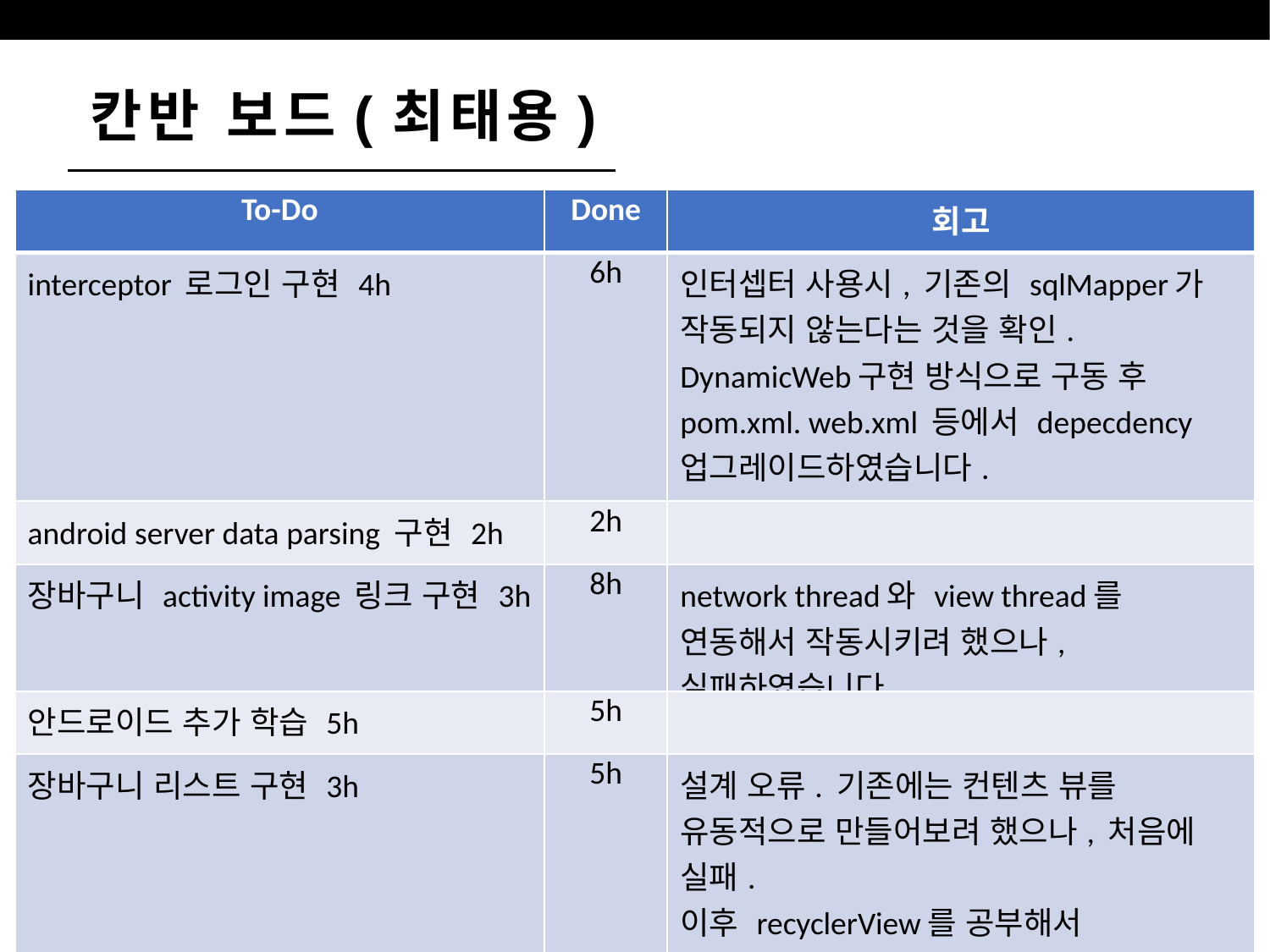

칸반 보드(최태용)
| To-Do | Done | 회고 |
| --- | --- | --- |
| interceptor 로그인 구현 4h | 6h | 인터셉터 사용시, 기존의 sqlMapper가 작동되지 않는다는 것을 확인. DynamicWeb구현 방식으로 구동 후 pom.xml. web.xml 등에서 depecdency 업그레이드하였습니다. |
| android server data parsing 구현 2h | 2h |  |
| 장바구니 activity image 링크 구현 3h | 8h | network thread와 view thread를 연동해서 작동시키려 했으나, 실패하였습니다. |
| 안드로이드 추가 학습 5h | 5h |  |
| 장바구니 리스트 구현 3h | 5h | 설계 오류. 기존에는 컨텐츠 뷰를 유동적으로 만들어보려 했으나, 처음에 실패. 이후 recyclerView를 공부해서 recyclerView로 리스트를 구현했습니다. |